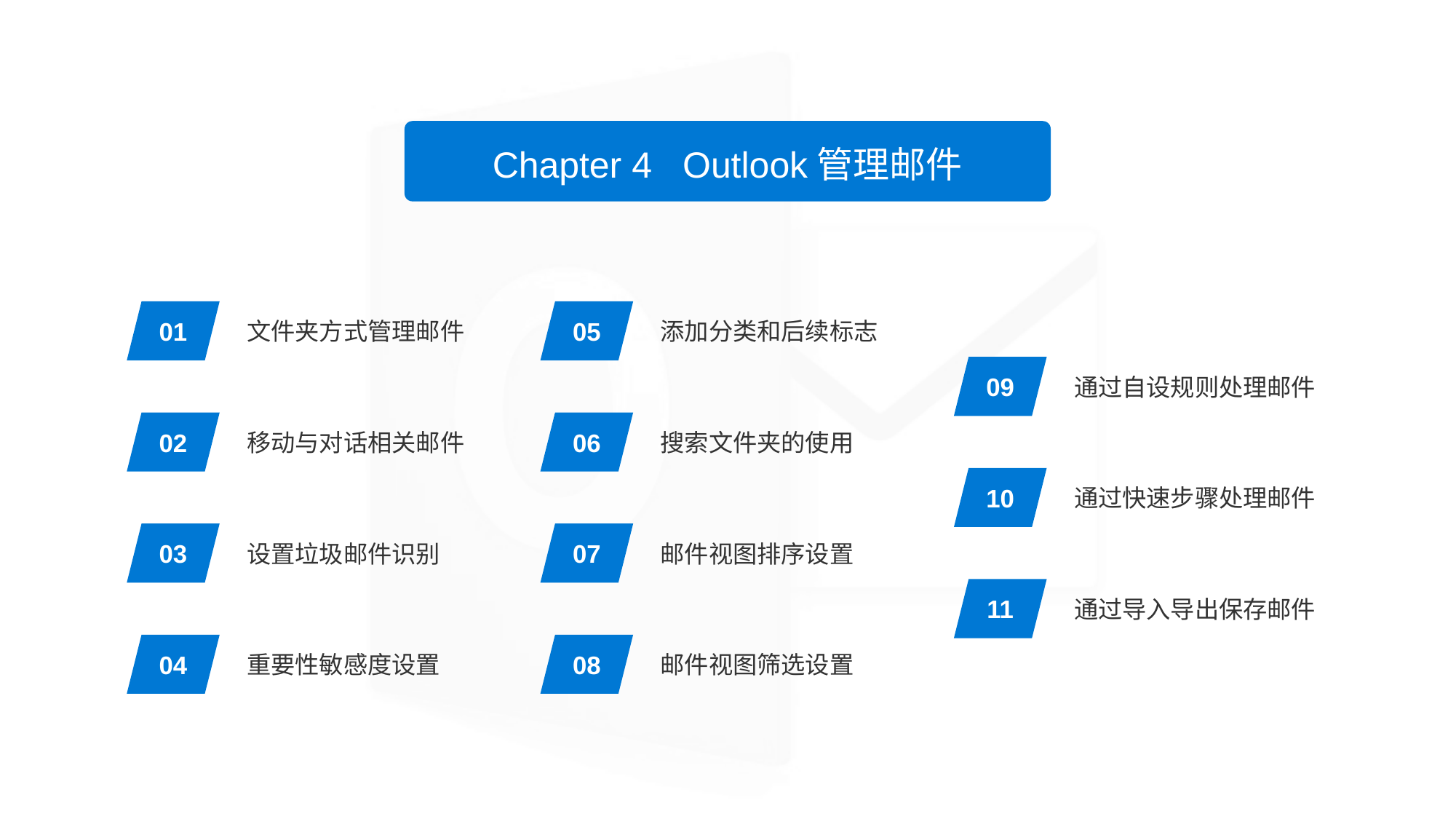

Chapter 4   Outlook管理邮件
01
文件夹方式管理邮件
05
添加分类和后续标志
09
通过自设规则处理邮件
02
移动与对话相关邮件
06
搜索文件夹的使用
10
通过快速步骤处理邮件
03
设置垃圾邮件识别
07
邮件视图排序设置
11
通过导入导出保存邮件
04
重要性敏感度设置
08
邮件视图筛选设置